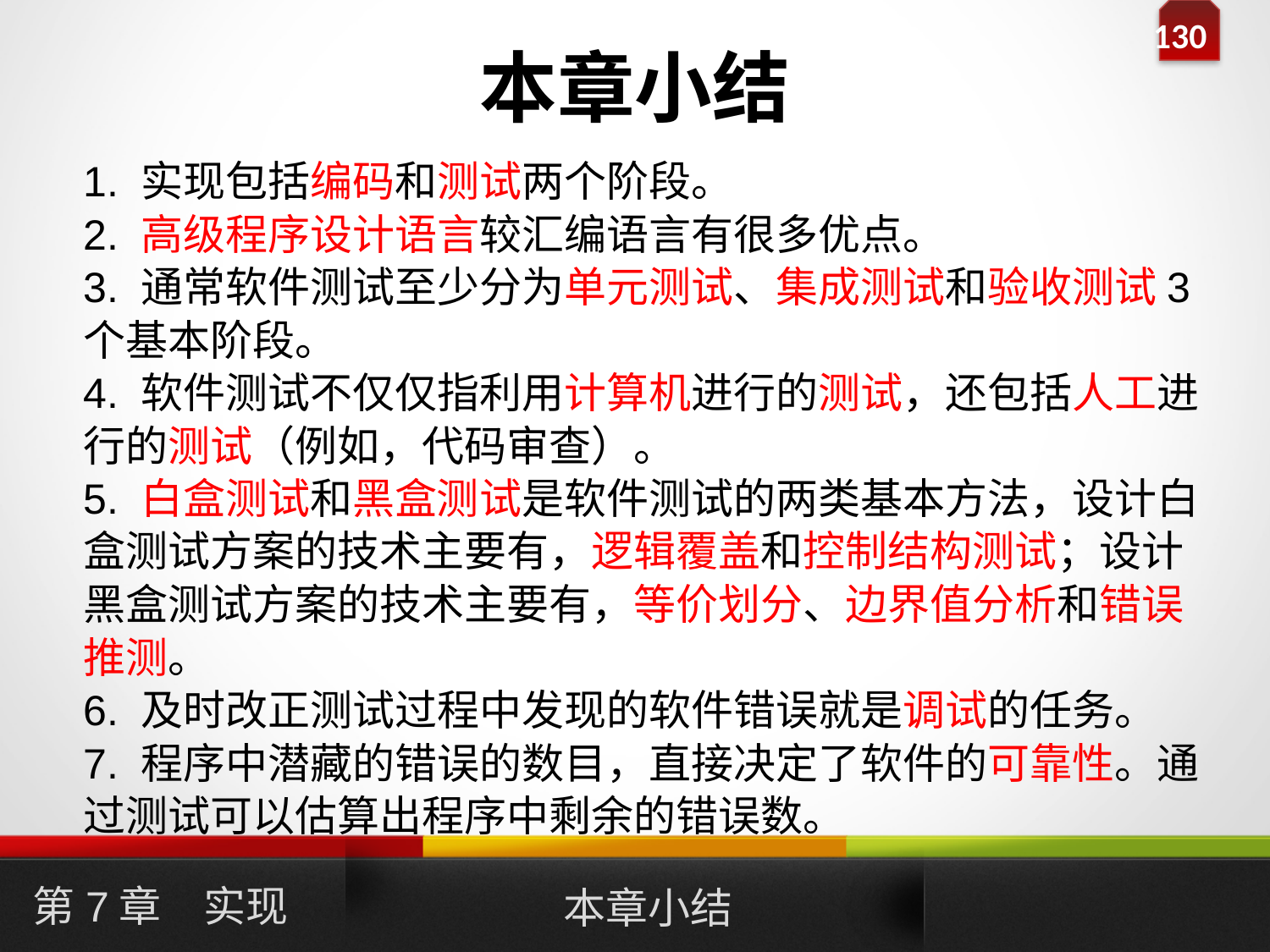

# 本章小结
1. 实现包括编码和测试两个阶段。
2. 高级程序设计语言较汇编语言有很多优点。
3. 通常软件测试至少分为单元测试、集成测试和验收测试3个基本阶段。
4. 软件测试不仅仅指利用计算机进行的测试，还包括人工进行的测试（例如，代码审查）。
5. 白盒测试和黑盒测试是软件测试的两类基本方法，设计白盒测试方案的技术主要有，逻辑覆盖和控制结构测试；设计黑盒测试方案的技术主要有，等价划分、边界值分析和错误推测。
6. 及时改正测试过程中发现的软件错误就是调试的任务。
7. 程序中潜藏的错误的数目，直接决定了软件的可靠性。通过测试可以估算出程序中剩余的错误数。
第7章　实现
本章小结